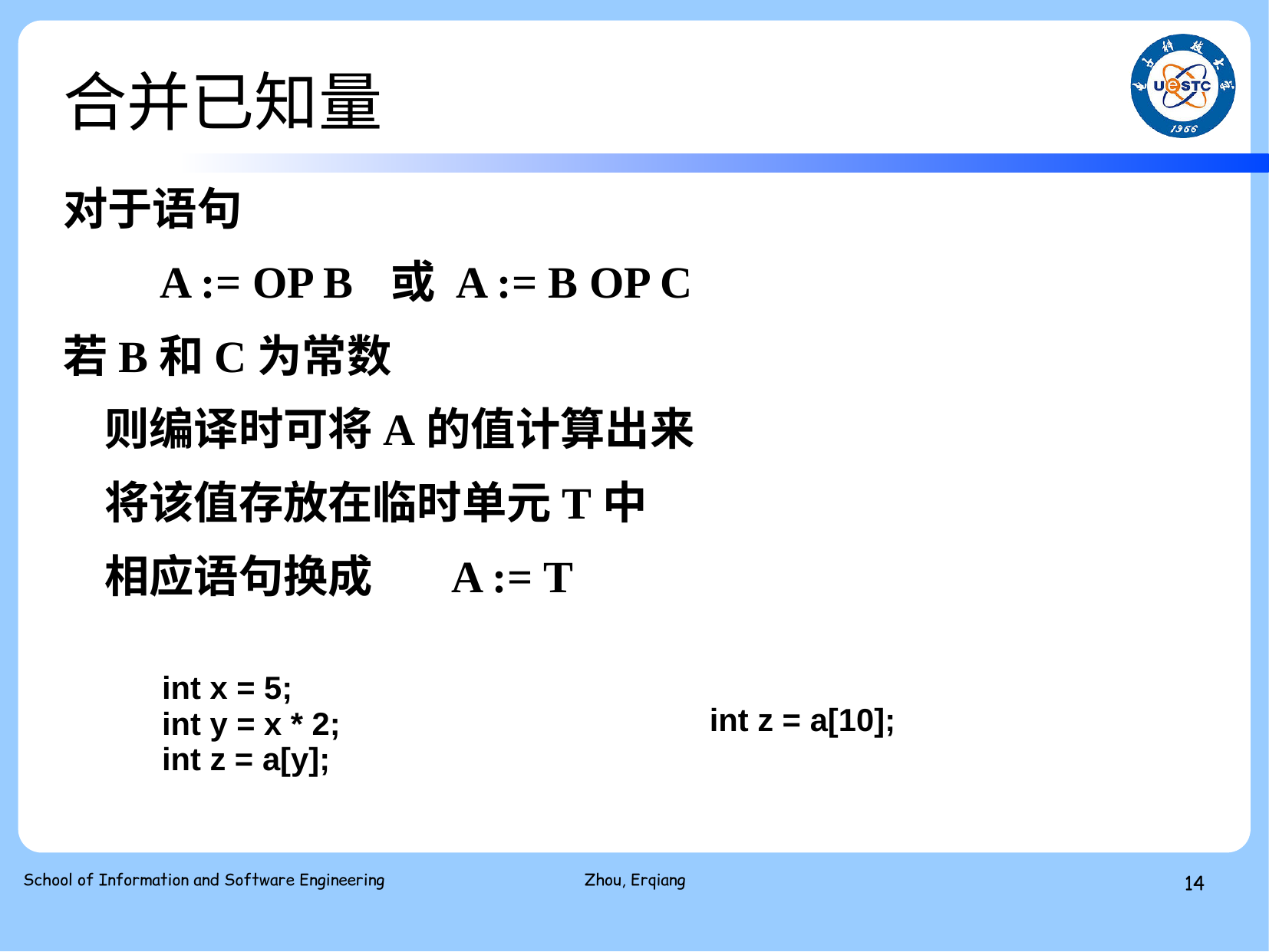

# 合并已知量
对于语句
	  A := OP B 或 A := B OP C
若B和C为常数
   则编译时可将A的值计算出来
   将该值存放在临时单元T中
   相应语句换成	A := T

int x = 5;
int y = x * 2;
int z = a[y];
int z = a[10];
 School of Information and Software Engineering
Zhou, Erqiang
14